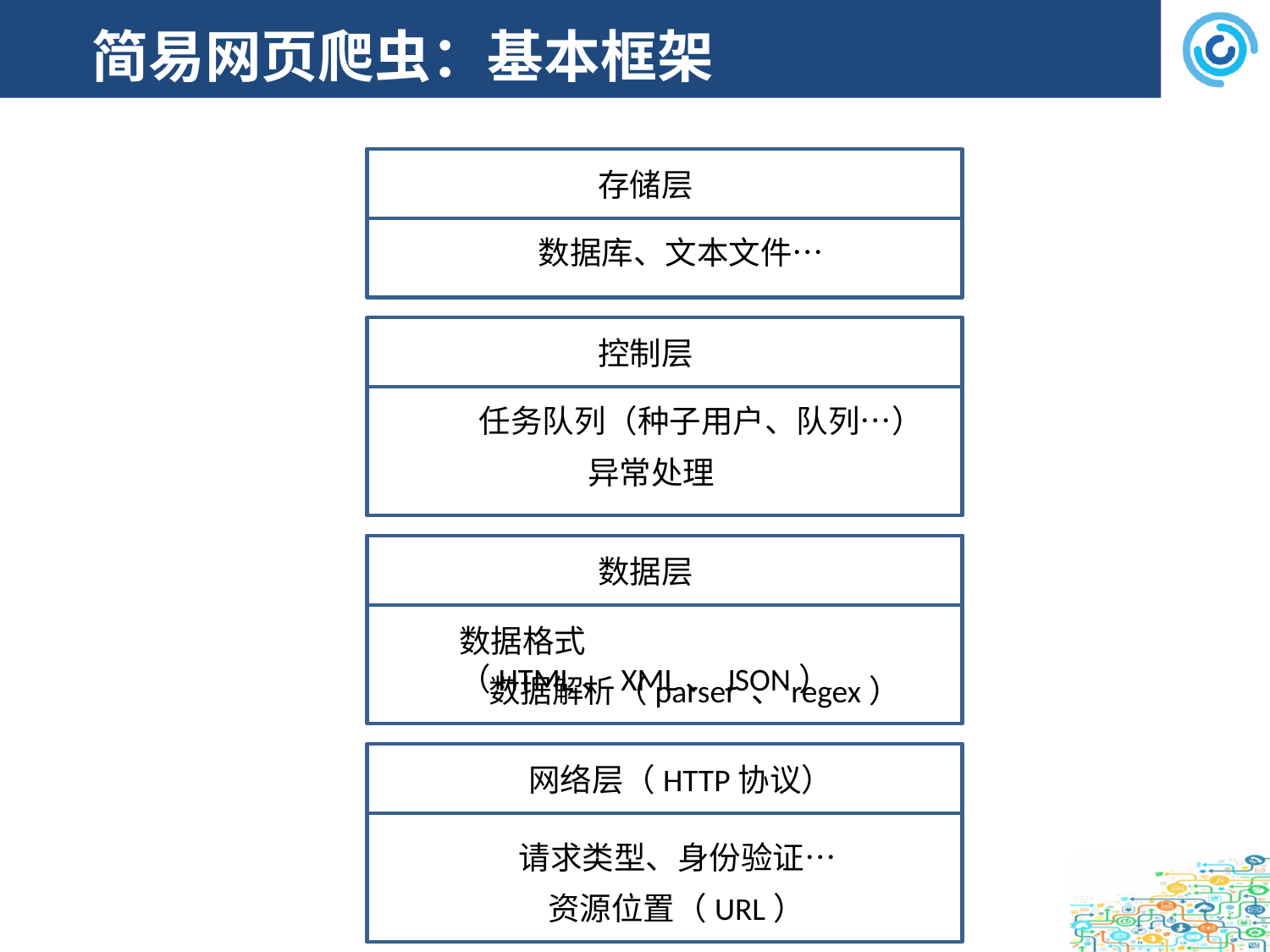

# 简易网页爬虫：基本框架

存储层

数据库、文本文件…

控制层

任务队列（种子用户、队列…）
异常处理

数据层
数据格式（HTML、XML、JSON）
数据解析（parser 、regex）

网络层（HTTP协议）

请求类型、身份验证…
资源位置（URL）